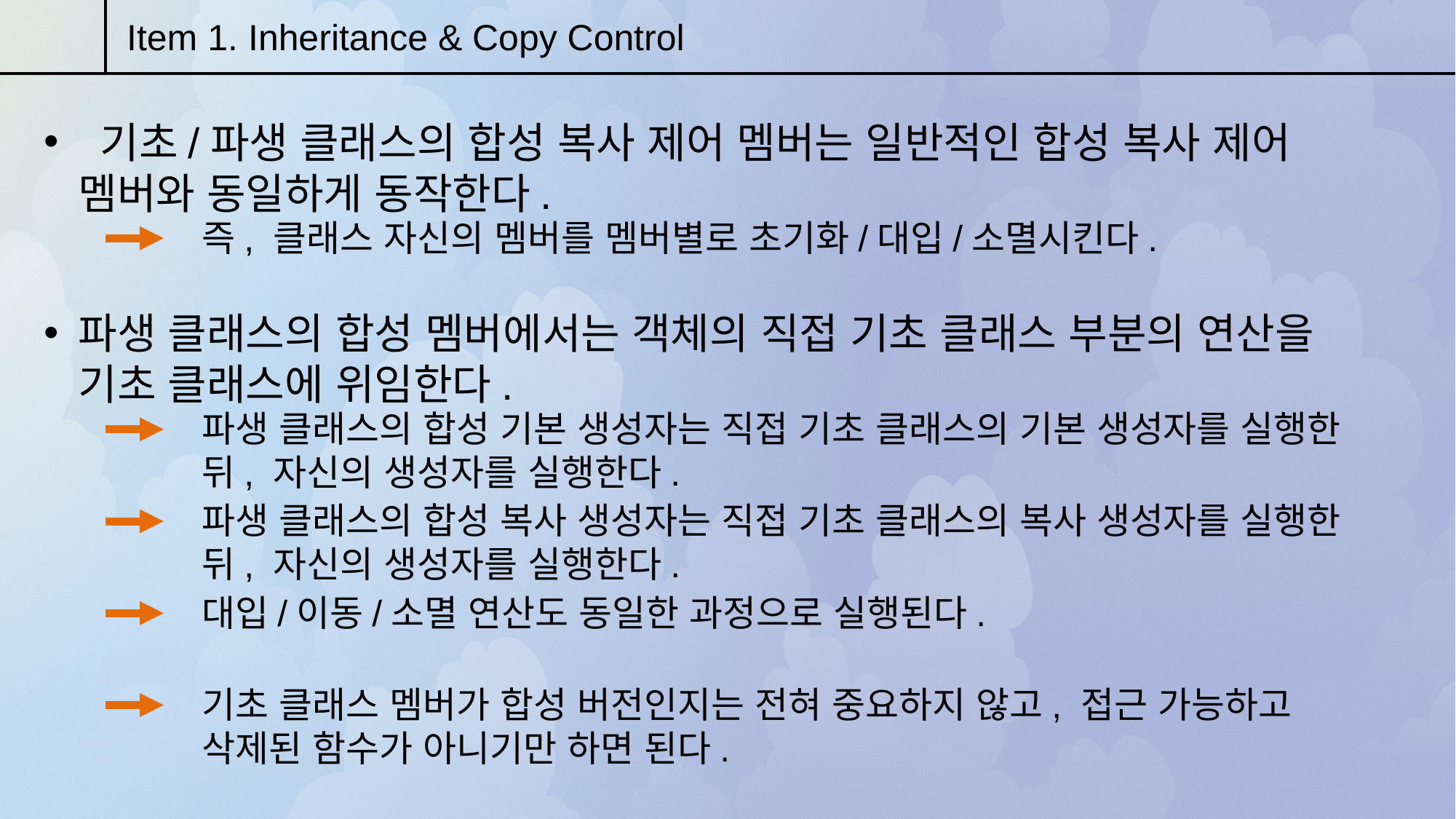

Item 1. Inheritance & Copy Control
 기초/파생 클래스의 합성 복사 제어 멤버는 일반적인 합성 복사 제어 멤버와 동일하게 동작한다.
즉, 클래스 자신의 멤버를 멤버별로 초기화/대입/소멸시킨다.
파생 클래스의 합성 멤버에서는 객체의 직접 기초 클래스 부분의 연산을 기초 클래스에 위임한다.
파생 클래스의 합성 기본 생성자는 직접 기초 클래스의 기본 생성자를 실행한 뒤, 자신의 생성자를 실행한다.
파생 클래스의 합성 복사 생성자는 직접 기초 클래스의 복사 생성자를 실행한 뒤, 자신의 생성자를 실행한다.
대입/이동/소멸 연산도 동일한 과정으로 실행된다.
기초 클래스 멤버가 합성 버전인지는 전혀 중요하지 않고, 접근 가능하고 삭제된 함수가 아니기만 하면 된다.